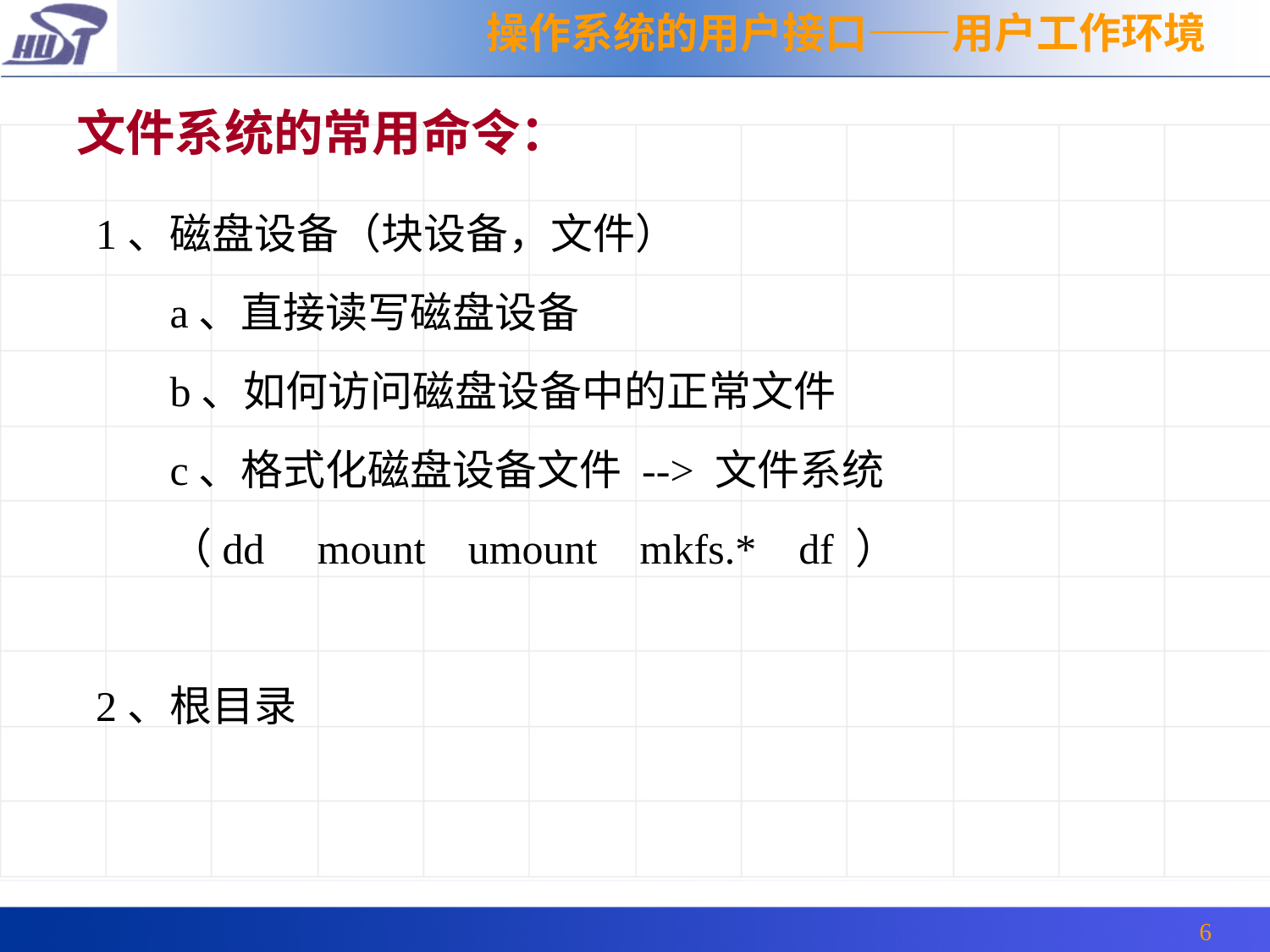

操作系统的用户接口——用户工作环境
文件系统的常用命令：
1、磁盘设备（块设备，文件）
	a、直接读写磁盘设备
	b、如何访问磁盘设备中的正常文件
	c、格式化磁盘设备文件 --> 文件系统
	（dd     mount    umount    mkfs.*    df ）

2、	根目录
6